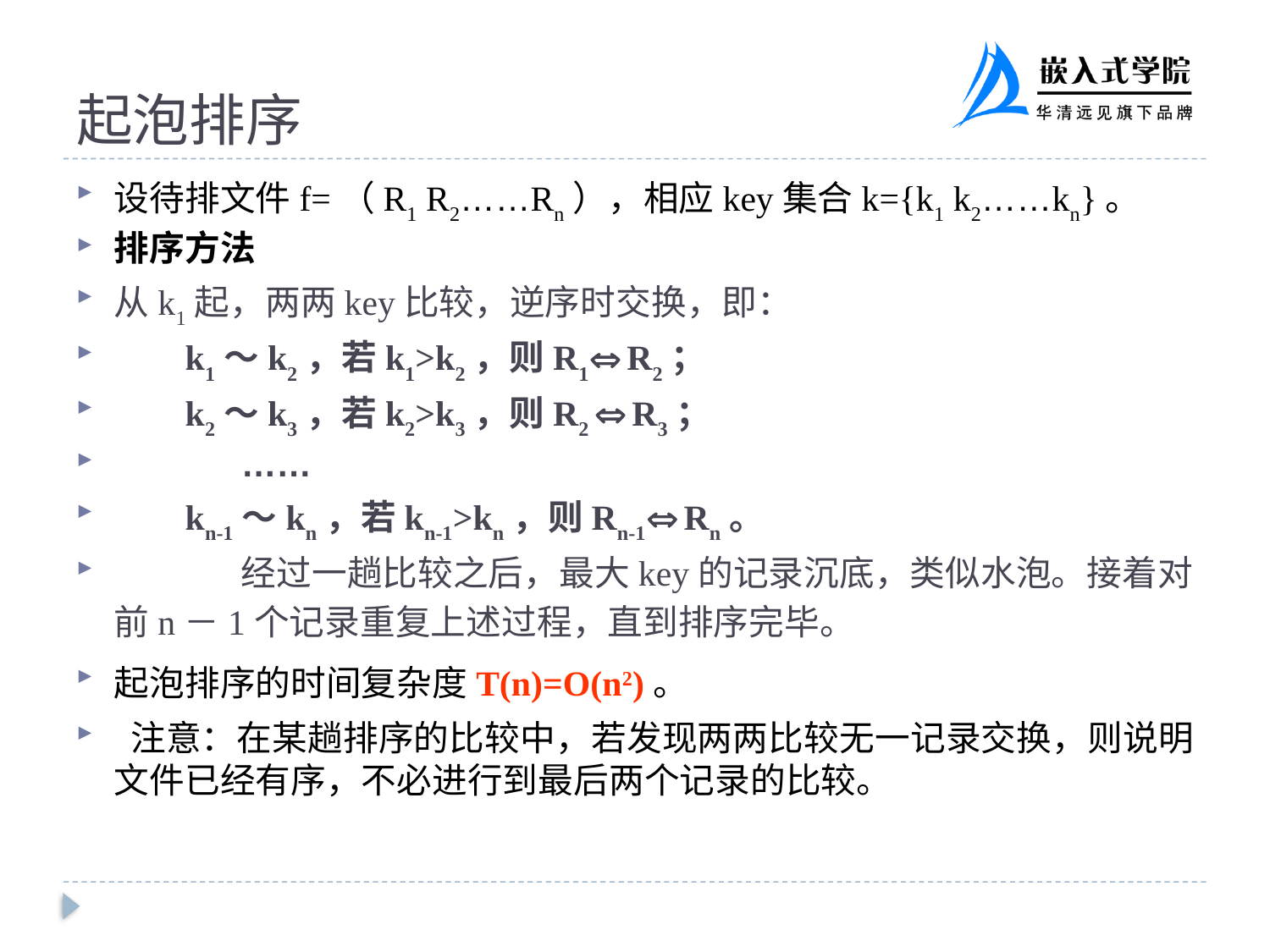

# 起泡排序
设待排文件f=（R1 R2……Rn），相应key集合k={k1 k2……kn}。
排序方法
从k1起，两两key比较，逆序时交换，即：
        k1～k2，若k1>k2，则R1⇔ R2；
        k2～k3，若k2>k3，则R2 ⇔ R3；
	……
        kn-1～kn，若kn-1>kn，则Rn-1⇔ Rn。
	经过一趟比较之后，最大key的记录沉底，类似水泡。接着对前n－1个记录重复上述过程，直到排序完毕。
起泡排序的时间复杂度T(n)=O(n2)。
 注意：在某趟排序的比较中，若发现两两比较无一记录交换，则说明文件已经有序，不必进行到最后两个记录的比较。

202